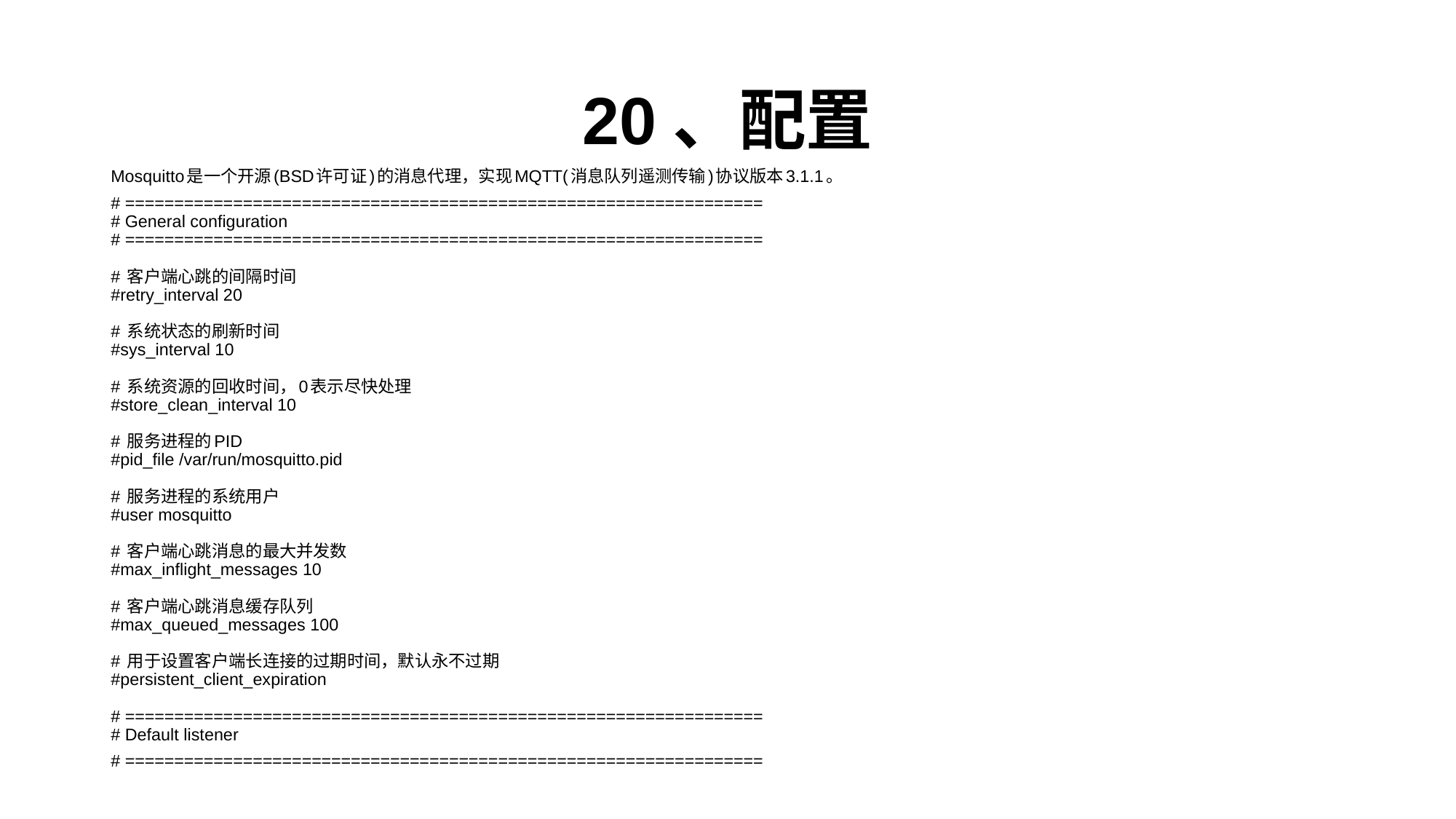

# 20、配置
Mosquitto是一个开源(BSD许可证)的消息代理，实现MQTT(消息队列遥测传输)协议版本3.1.1。
# ================================================================= # General configuration # ================================================================= # 客户端心跳的间隔时间 #retry_interval 20 # 系统状态的刷新时间 #sys_interval 10 # 系统资源的回收时间，0表示尽快处理 #store_clean_interval 10 # 服务进程的PID #pid_file /var/run/mosquitto.pid # 服务进程的系统用户 #user mosquitto # 客户端心跳消息的最大并发数 #max_inflight_messages 10 # 客户端心跳消息缓存队列 #max_queued_messages 100 # 用于设置客户端长连接的过期时间，默认永不过期 #persistent_client_expiration # ================================================================= # Default listener
# =================================================================